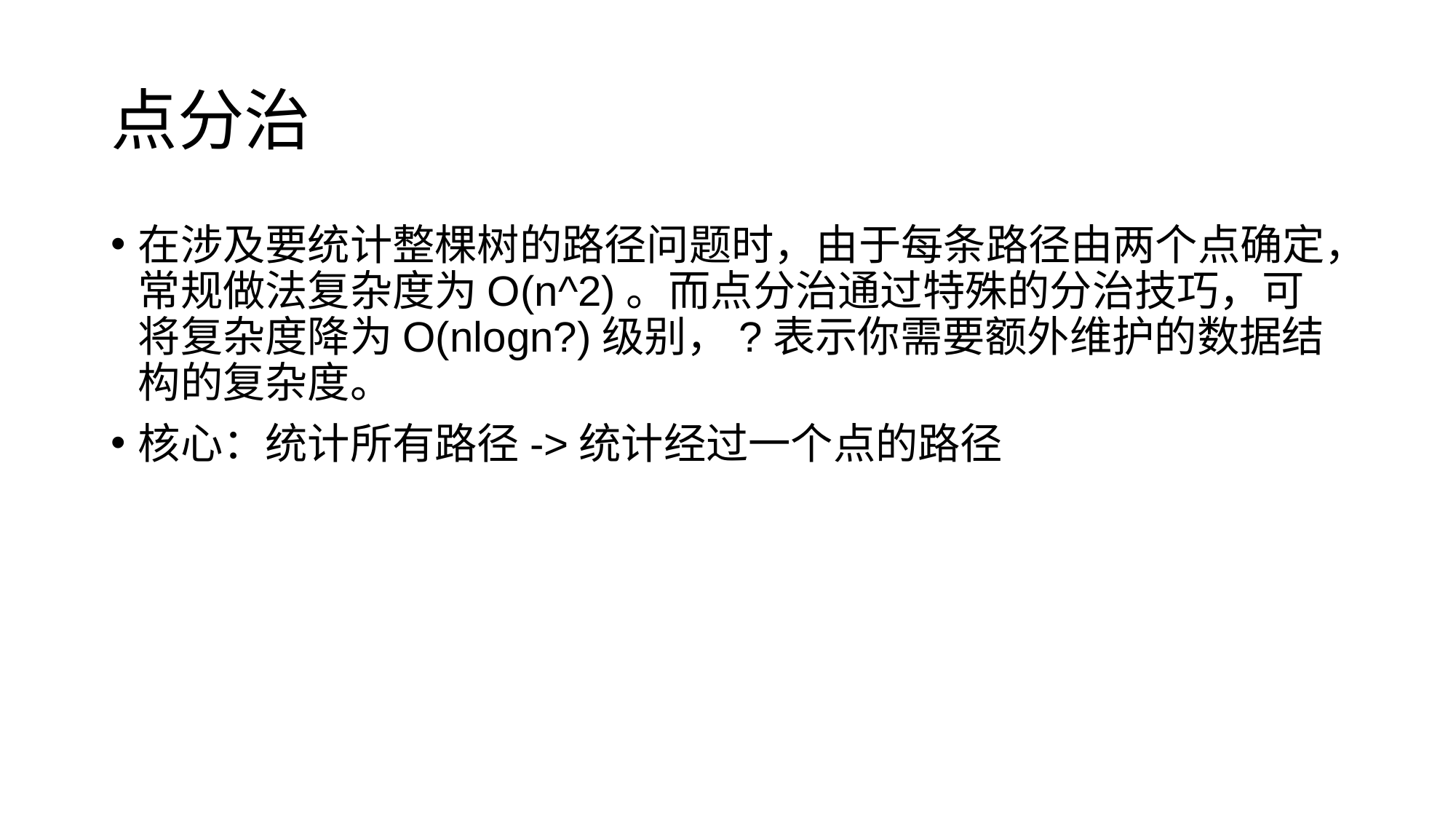

# 点分治
在涉及要统计整棵树的路径问题时，由于每条路径由两个点确定，常规做法复杂度为O(n^2)。而点分治通过特殊的分治技巧，可将复杂度降为O(nlogn?)级别，?表示你需要额外维护的数据结构的复杂度。
核心：统计所有路径->统计经过一个点的路径